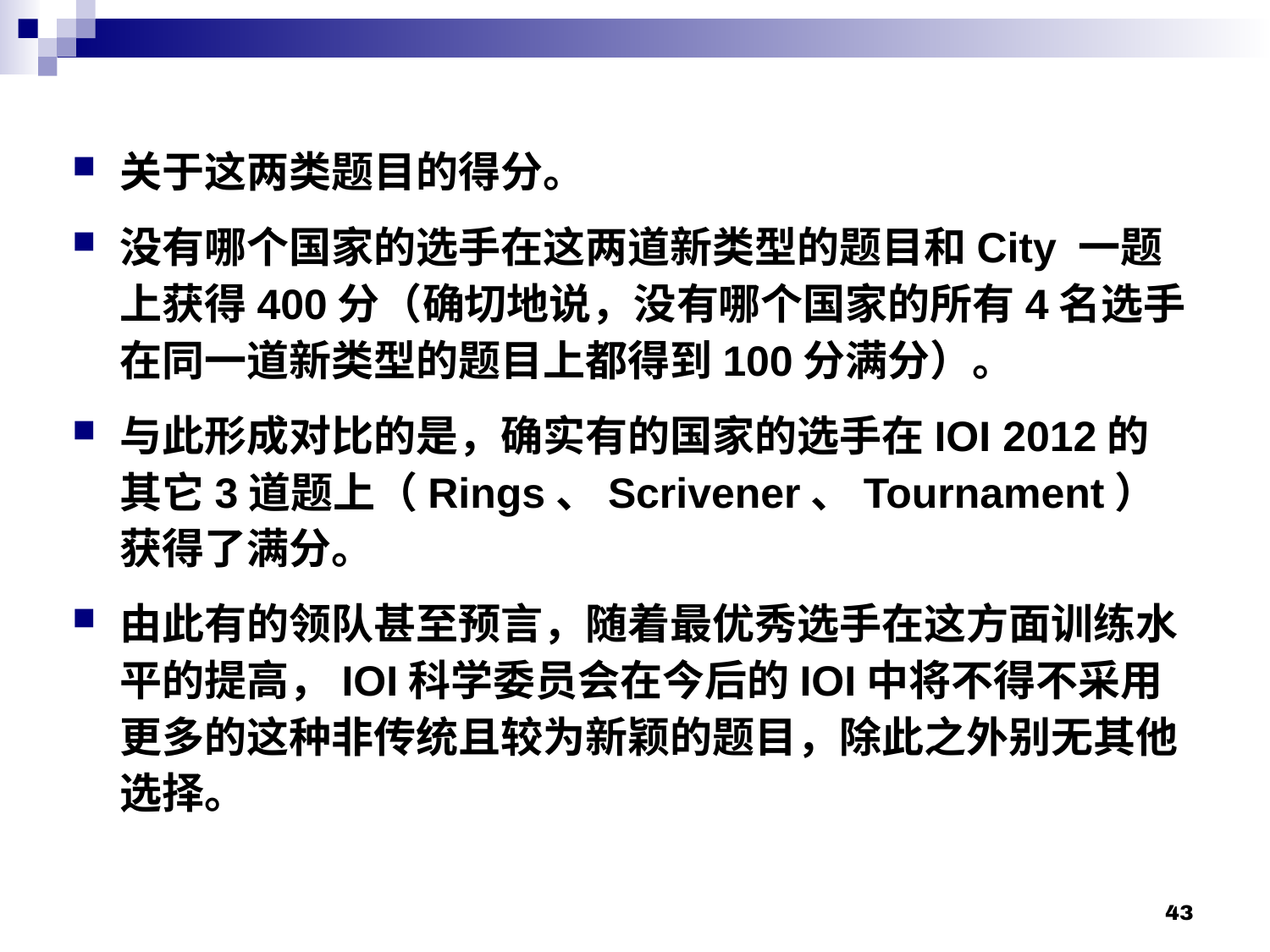

#
关于这两类题目的得分。
没有哪个国家的选手在这两道新类型的题目和City 一题上获得400分（确切地说，没有哪个国家的所有4名选手在同一道新类型的题目上都得到100分满分）。
与此形成对比的是，确实有的国家的选手在IOI 2012的其它3道题上（Rings、Scrivener、Tournament）获得了满分。
由此有的领队甚至预言，随着最优秀选手在这方面训练水平的提高，IOI科学委员会在今后的IOI中将不得不采用更多的这种非传统且较为新颖的题目，除此之外别无其他选择。
43